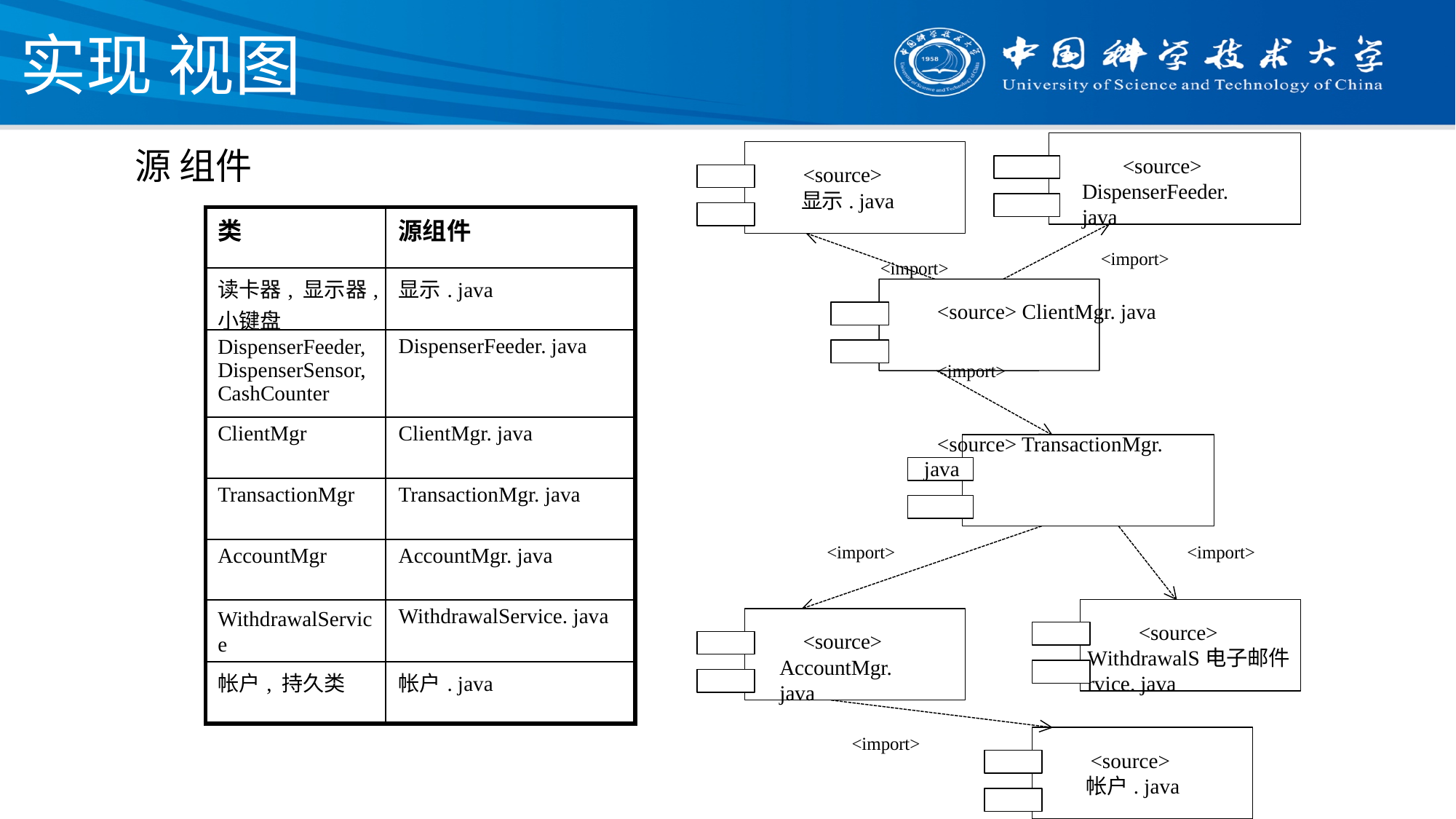

# 实现 视图

源 组件

<source>

<source>

DispenserFeeder. java
显示. java

| 类 | 源组件 |
| --- | --- |
| 读卡器, 显示器, 小键盘 | 显示. java |
| DispenserFeeder, DispenserSensor, CashCounter | DispenserFeeder. java |
| ClientMgr | ClientMgr. java |
| TransactionMgr | TransactionMgr. java |
| AccountMgr | AccountMgr. java |
| WithdrawalServic e | WithdrawalService. java |
| 帐户, 持久类 | 帐户. java |

<import>
<import>

<source> ClientMgr. java

<import>

<source> TransactionMgr. java

<import>
<import>

<source>

<source>

WithdrawalS电子邮件rvice. java
AccountMgr. java

<import>
<source> 帐户. java

23